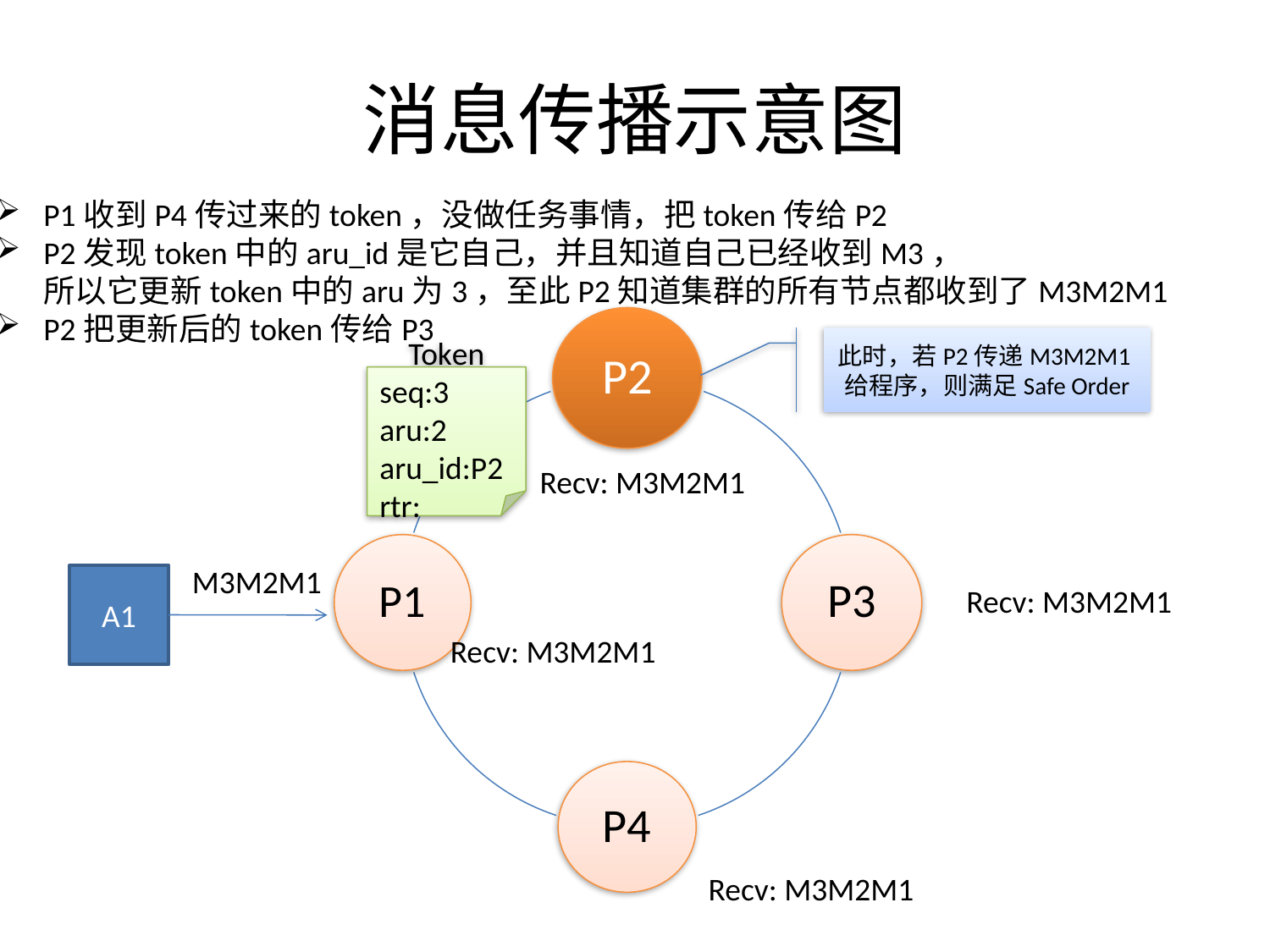

# 消息传播示意图
P1收到P4传过来的token，没做任务事情，把token传给P2
P2发现token中的aru_id是它自己，并且知道自己已经收到M3，
	所以它更新token中的aru为3，至此P2知道集群的所有节点都收到了M3M2M1
P2把更新后的token传给P3

P2
P3
P4
P1
此时，若P2传递M3M2M1给程序，则满足Safe Order
Token
seq:3
aru:2
aru_id:P2
rtr:
Recv: M3M2M1
M3M2M1
A1
Recv: M3M2M1

Recv: M3M2M1
Recv: M3M2M1